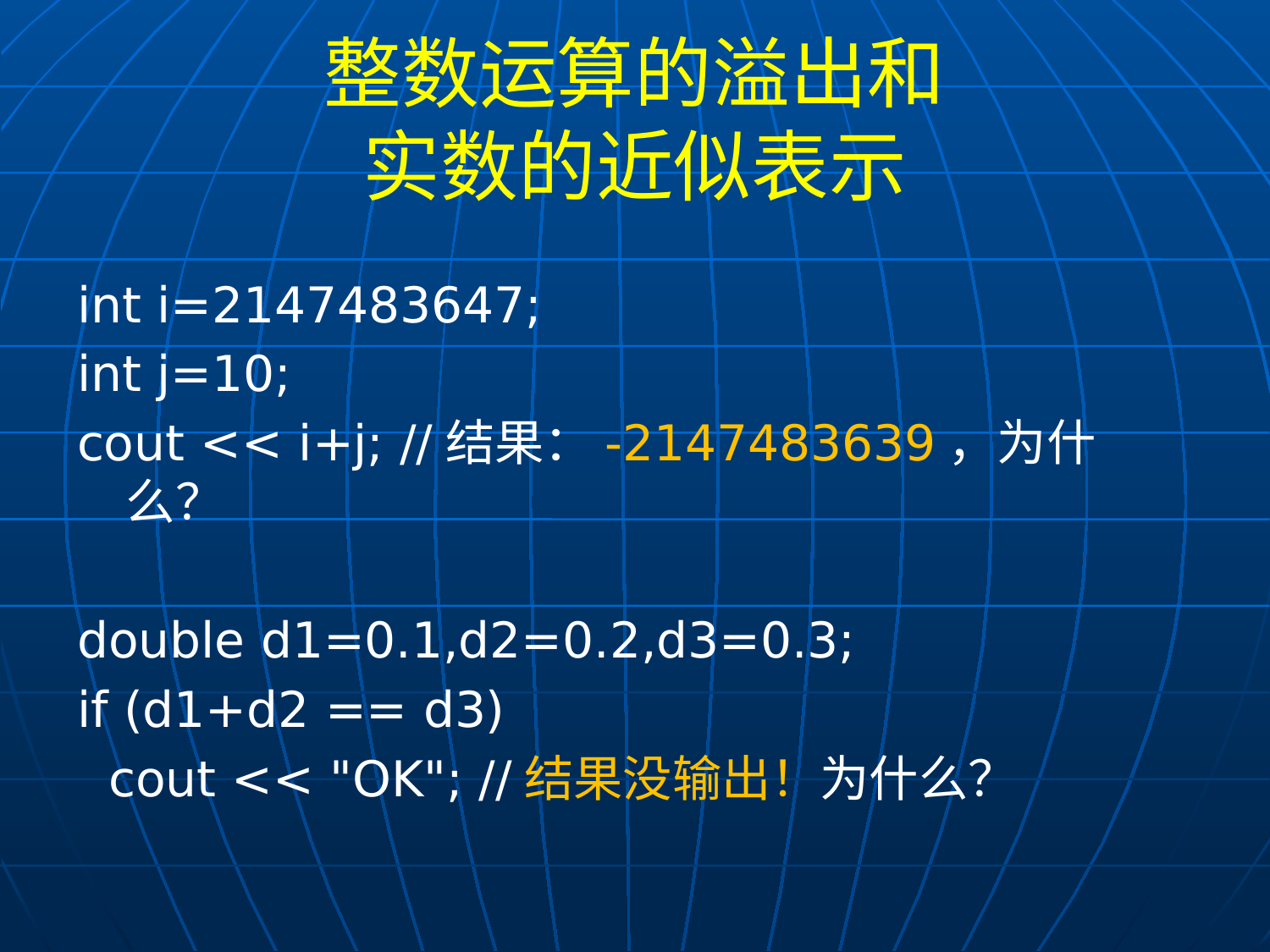

# 整数运算的溢出和 实数的近似表示
int i=2147483647;
int j=10;
cout << i+j; //结果：-2147483639，为什么？

double d1=0.1,d2=0.2,d3=0.3;
if (d1+d2 == d3)
  cout << "OK"; //结果没输出！为什么？